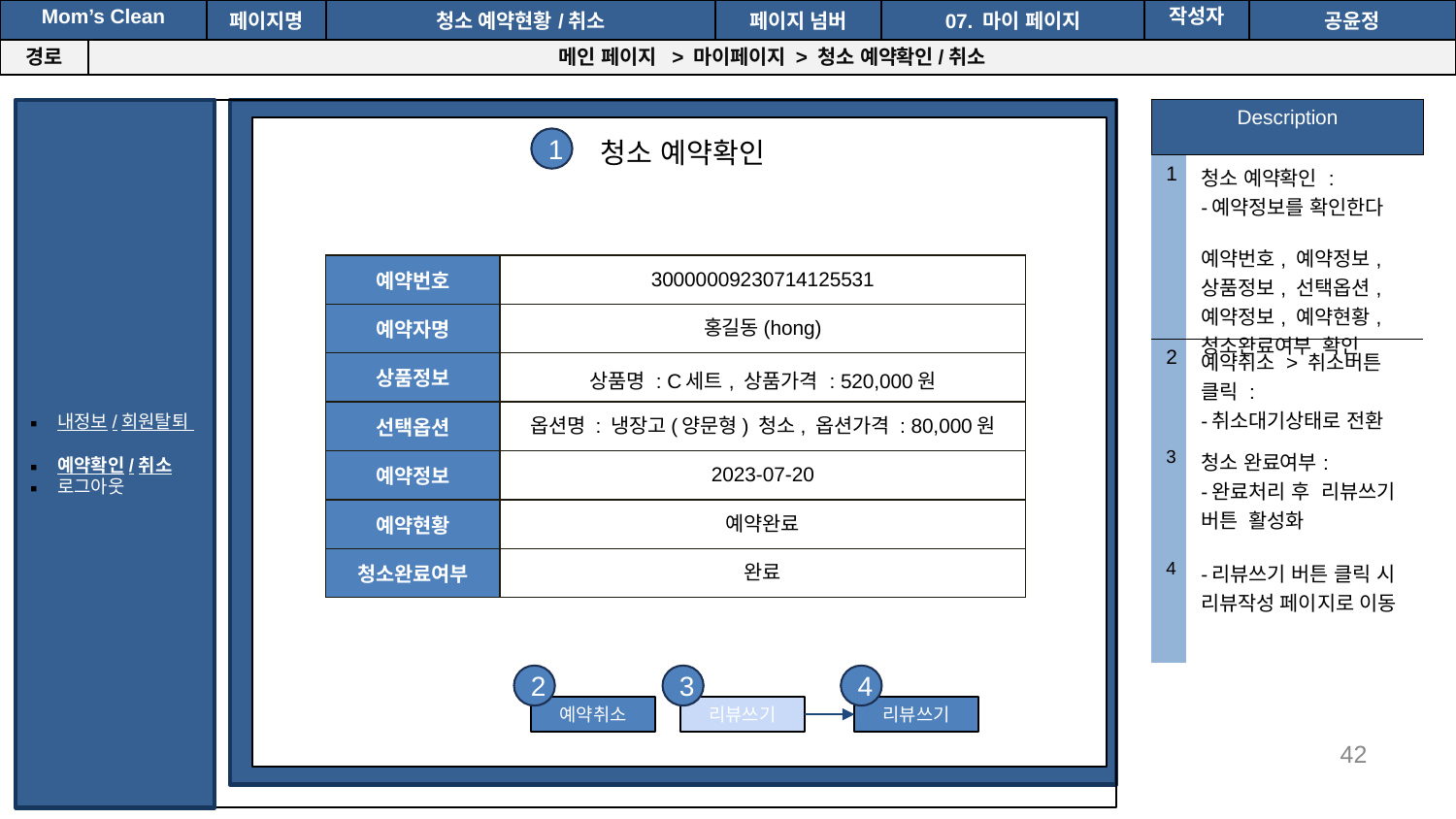

공간(오피스) 대여 시스템
| Mom’s Clean |  | 페이지명 | 청소 예약현황/취소 | 페이지 넘버 | 07. 마이 페이지 | 작성자 | 공윤정 |
| --- | --- | --- | --- | --- | --- | --- | --- |
| 경로 | 메인 페이지 > 마이페이지 > 청소 예약확인/취소 |  |  |  |  |  |  |

내정보/회원탈퇴
예약확인/취소
로그아웃

| Description |  |
| --- | --- |
| 1 | 청소 예약확인 : -예약정보를 확인한다 예약번호, 예약정보, 상품정보, 선택옵션, 예약정보, 예약현황, 청소완료여부 확인 |
| 2 | 예약취소 > 취소버튼 클릭 : -취소대기상태로 전환 |
| 3 | 청소 완료여부: -완료처리 후 리뷰쓰기 버튼 활성화 |
| 4 | -리뷰쓰기 버튼 클릭 시 리뷰작성 페이지로 이동 |
1
청소 예약확인
| 예약번호 | 30000009230714125531 |
| --- | --- |
| 예약자명 | 홍길동(hong) |
| 상품정보 | 상품명 : C세트, 상품가격 : 520,000원 |
| 선택옵션 | 옵션명 : 냉장고(양문형) 청소, 옵션가격 : 80,000원 |
| 예약정보 | 2023-07-20 |
| 예약현황 | 예약완료 |
| 청소완료여부 | 완료 |
2
3
4
예약취소
리뷰쓰기
리뷰쓰기
42